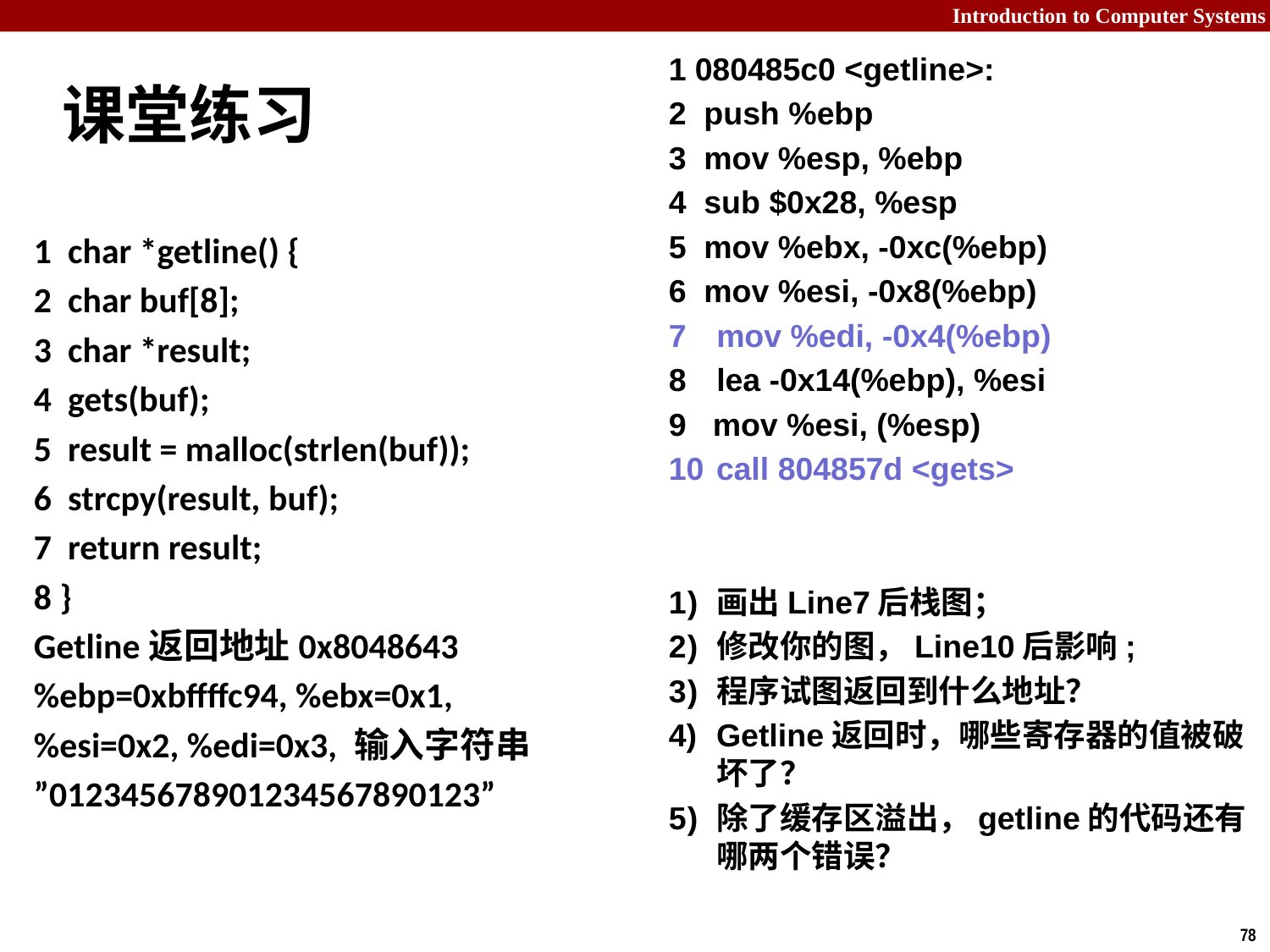

1 080485c0 <getline>:
2  push %ebp
3  mov %esp, %ebp
4  sub $0x28, %esp
5  mov %ebx, -0xc(%ebp)
6  mov %esi, -0x8(%ebp)
  mov %edi, -0x4(%ebp)
  lea -0x14(%ebp), %esi
9   mov %esi, (%esp)
call 804857d <gets>

画出Line7后栈图；
修改你的图，Line10后影响;
程序试图返回到什么地址？
Getline返回时，哪些寄存器的值被破坏了？
除了缓存区溢出，getline的代码还有哪两个错误？

# 课堂练习
1  char *getline() {
2  char buf[8];
3  char *result;
4  gets(buf);
5  result = malloc(strlen(buf));
6  strcpy(result, buf);
7  return result;
8 }
Getline返回地址0x8048643
%ebp=0xbffffc94, %ebx=0x1,
%esi=0x2, %edi=0x3, 输入字符串
”012345678901234567890123”